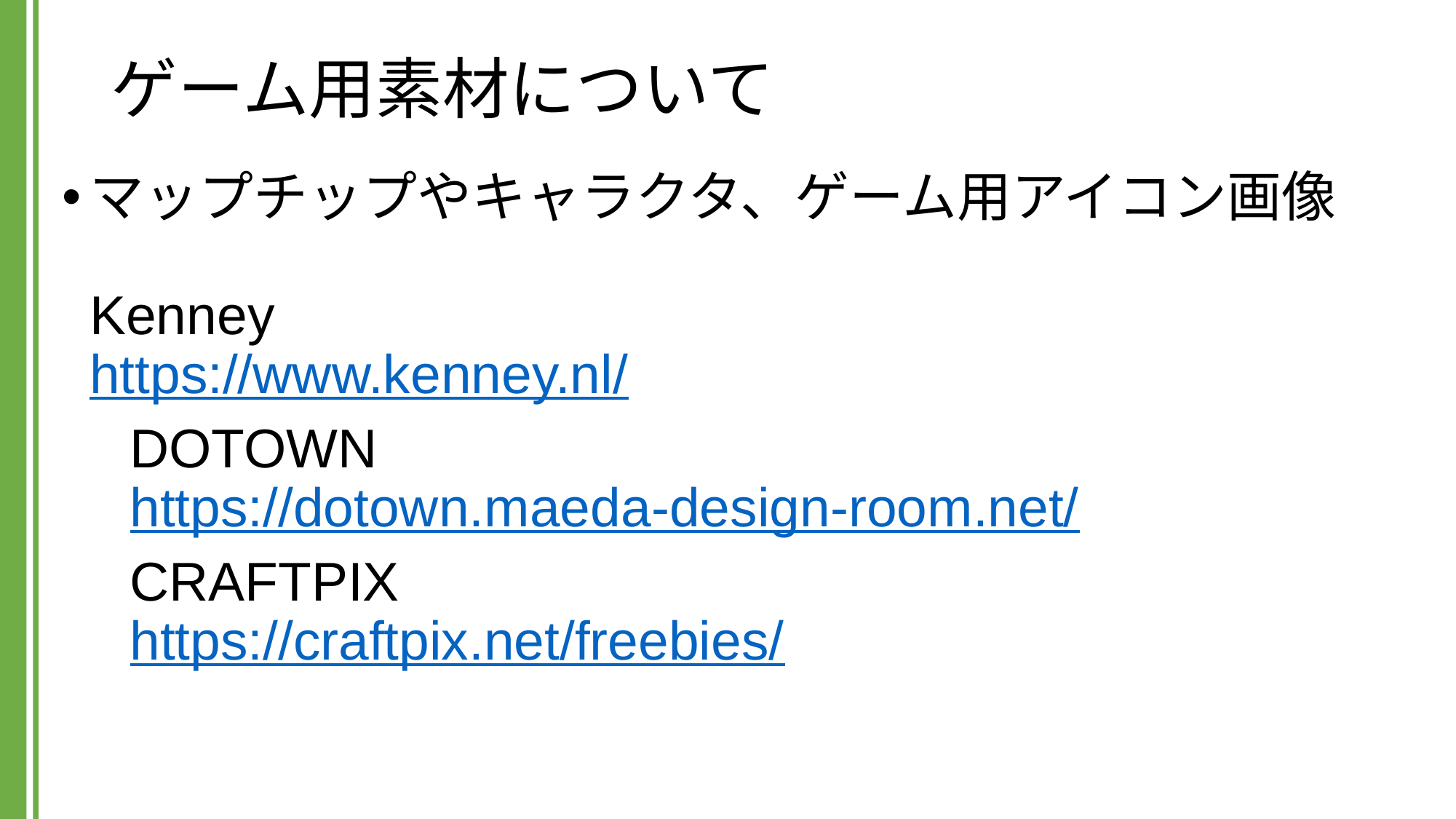

# ゲーム用素材について
マップチップやキャラクタ、ゲーム用アイコン画像
Kenney
https://www.kenney.nl/
　DOTOWN
　https://dotown.maeda-design-room.net/
　CRAFTPIX
　https://craftpix.net/freebies/